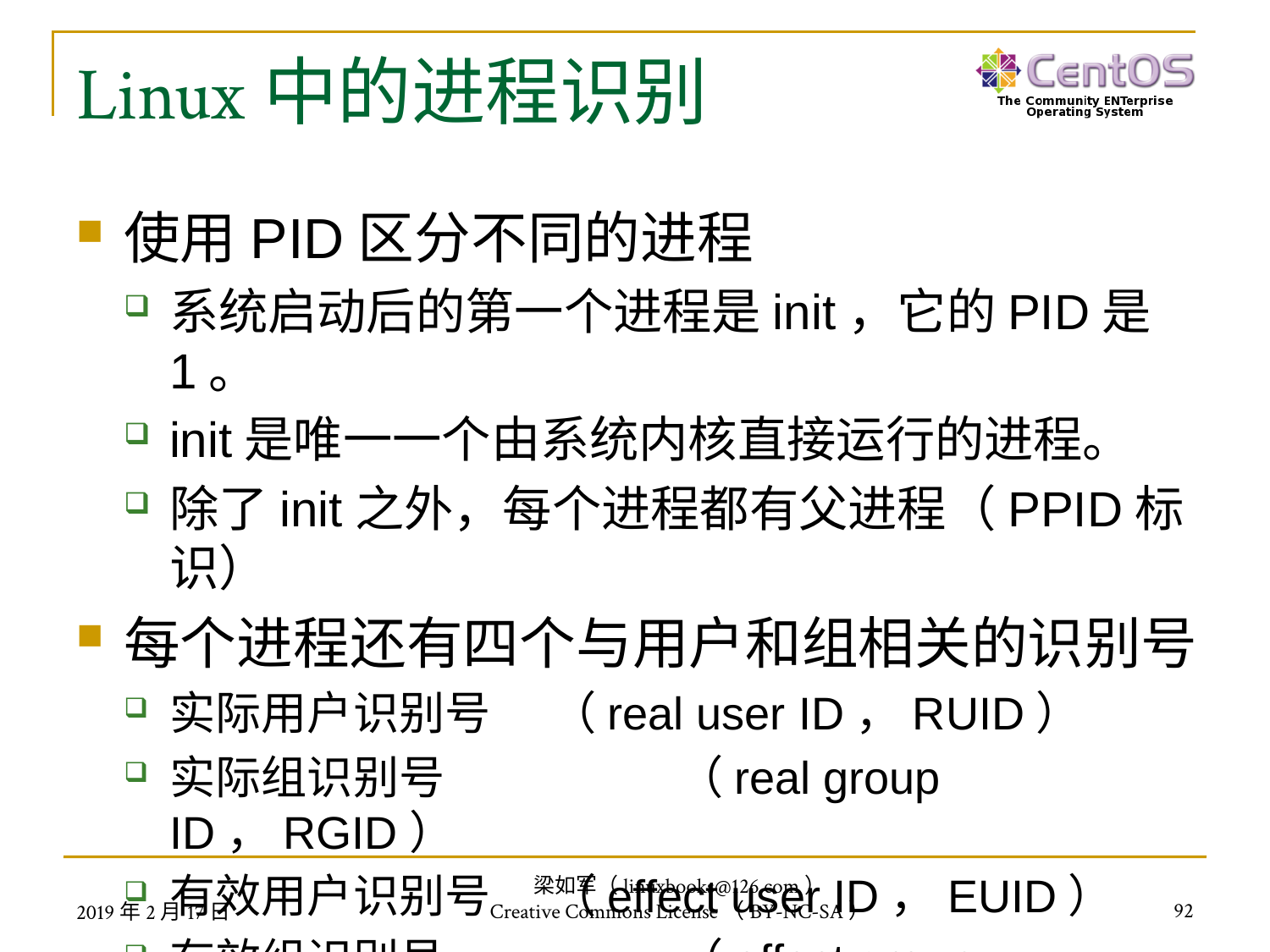

# Linux中的进程识别
使用PID区分不同的进程
系统启动后的第一个进程是init，它的PID是1。
init是唯一一个由系统内核直接运行的进程。
除了init之外，每个进程都有父进程（PPID标识）
每个进程还有四个与用户和组相关的识别号
实际用户识别号	（real user ID，RUID）
实际组识别号		（real group ID，RGID）
有效用户识别号	（effect user ID，EUID）
有效组识别号		（effect group ID，EGID）
梁如军（linuxbooks@126.com）
Creative Commons License（BY-NC-SA）
2019年2月17日
92